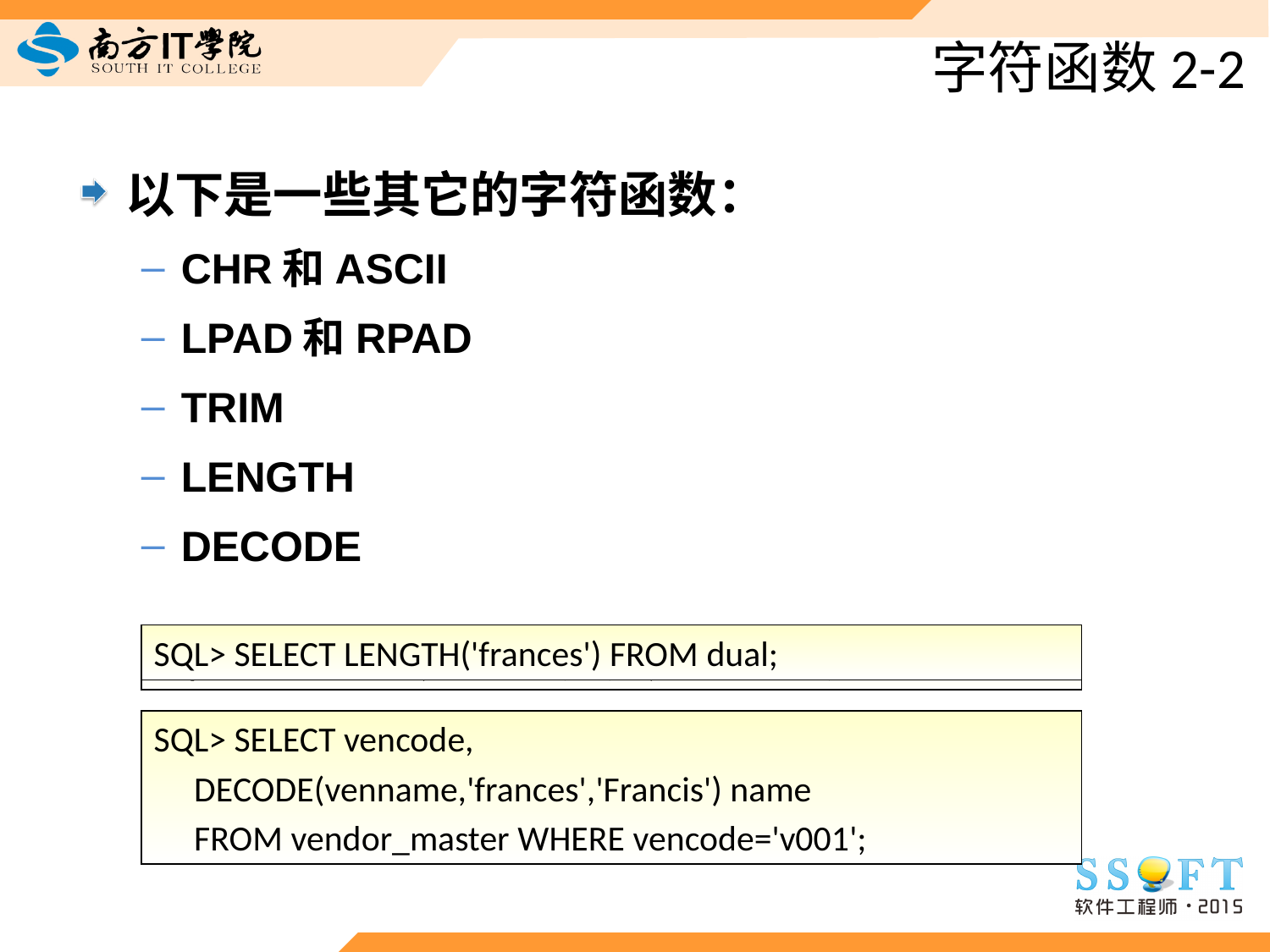

# 字符函数2-2
以下是一些其它的字符函数：
CHR和ASCII
LPAD和RPAD
TRIM
LENGTH
DECODE
SQL> SELECT LENGTH('frances') FROM dual;
SQL> SELECT CHR(67) FROM dual;
SQL> SELECT LPAD(‘function’,15,’=’) FROM dual;
SQL> SELECT vencode,
     DECODE(venname,'frances','Francis') name
     FROM vendor_master WHERE vencode='v001';
SQL> SELECT TRIM(9 from 9999876789999) FROM dual;